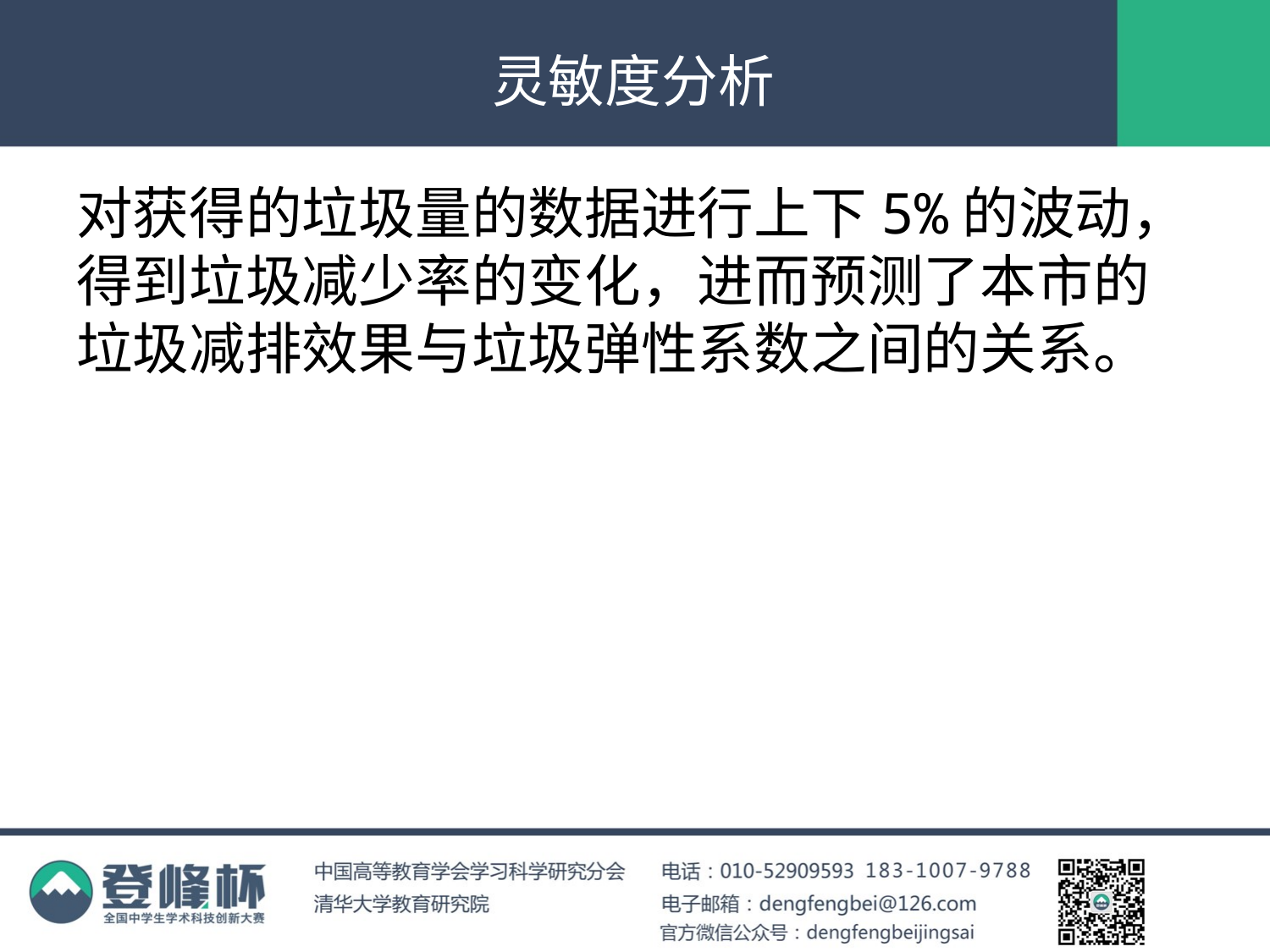

# 灵敏度分析
对获得的垃圾量的数据进行上下5%的波动，得到垃圾减少率的变化，进而预测了本市的垃圾减排效果与垃圾弹性系数之间的关系。